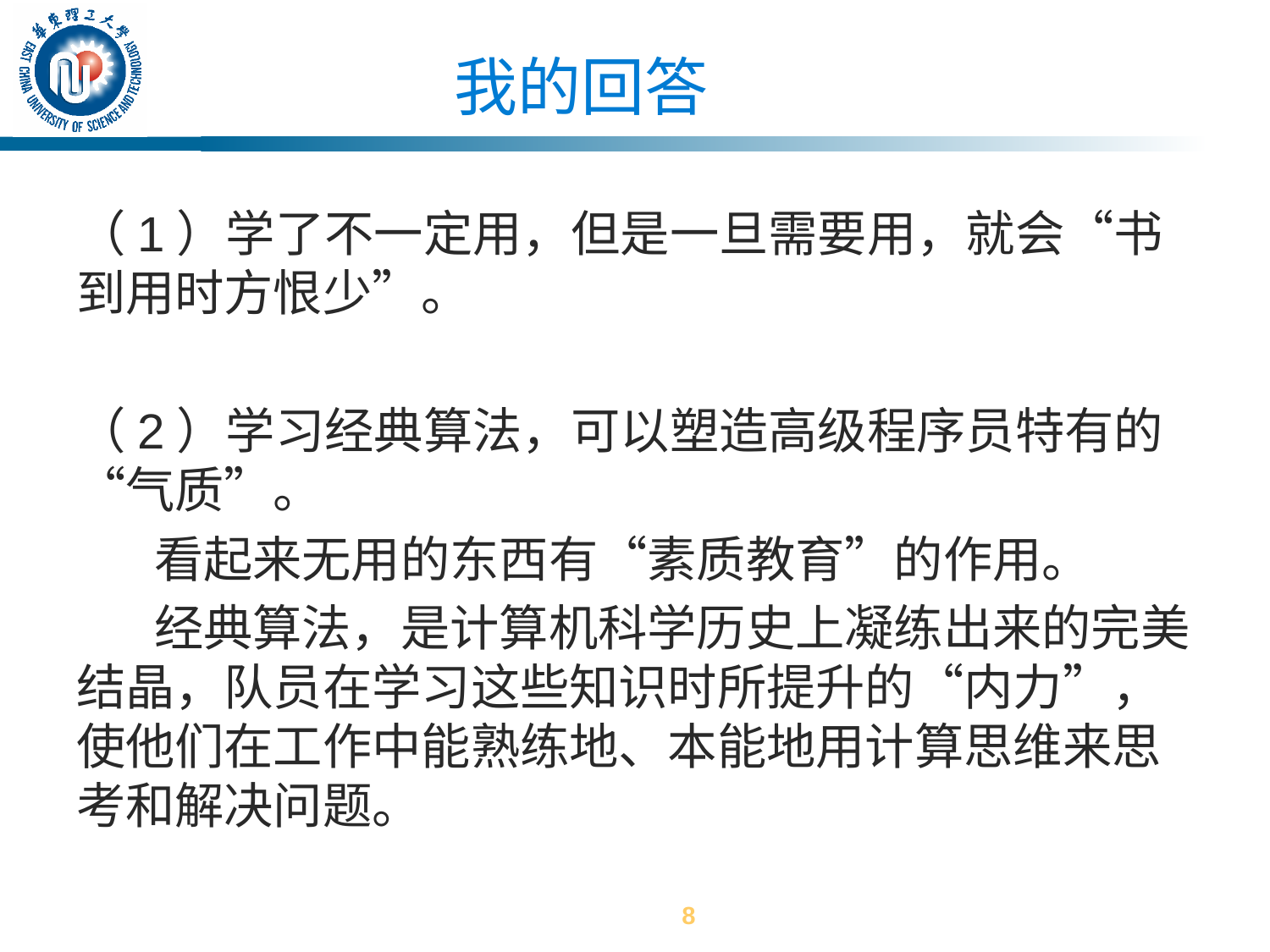

# 我的回答
（1）学了不一定用，但是一旦需要用，就会“书到用时方恨少”。

（2）学习经典算法，可以塑造高级程序员特有的“气质”。
      看起来无用的东西有“素质教育”的作用。
      经典算法，是计算机科学历史上凝练出来的完美结晶，队员在学习这些知识时所提升的“内力”，使他们在工作中能熟练地、本能地用计算思维来思考和解决问题。